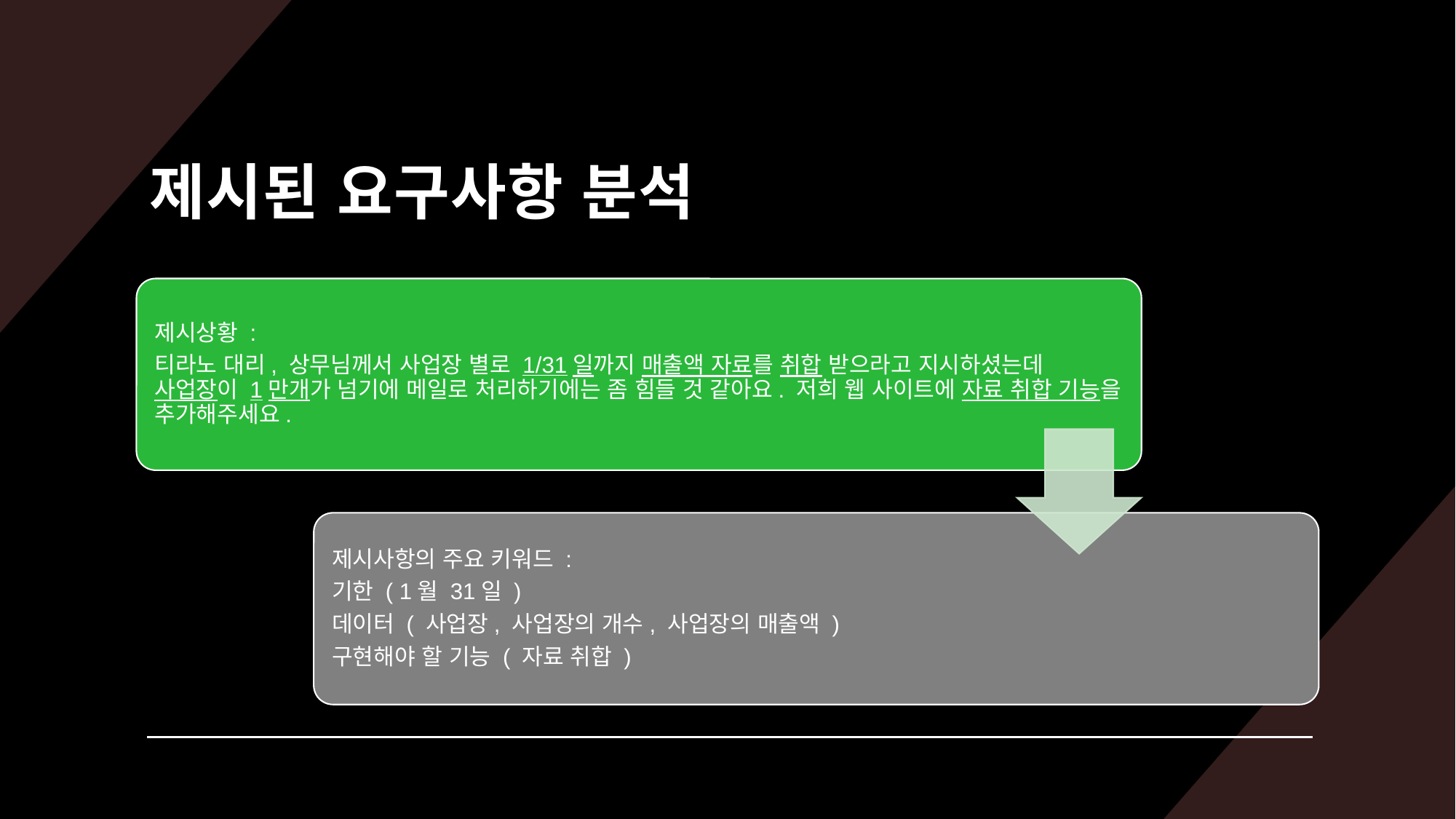

# 제시된 요구사항 분석
제시상황 :
티라노 대리, 상무님께서 사업장 별로 1/31일까지 매출액 자료를 취합 받으라고 지시하셨는데 사업장이 1만개가 넘기에 메일로 처리하기에는 좀 힘들 것 같아요. 저희 웹 사이트에 자료 취합 기능을 추가해주세요.
제시사항의 주요 키워드 :
기한 ( 1월 31일 )
데이터 ( 사업장, 사업장의 개수, 사업장의 매출액 )
구현해야 할 기능 ( 자료 취합 )